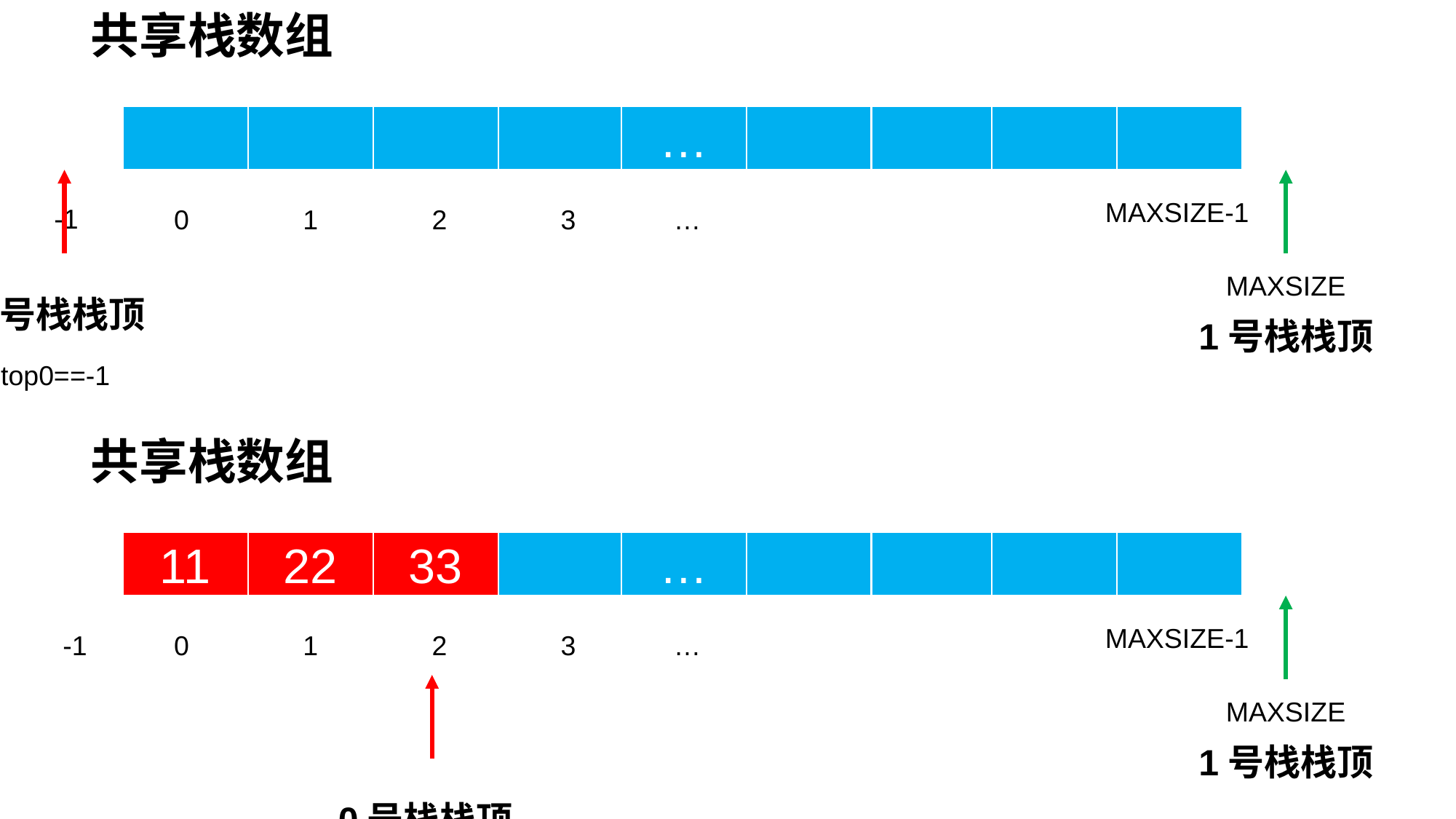

共享栈数组

…

①0号栈栈空
MAXSIZE-1
-1
0
1
2
3
…
MAXSIZE
0号栈栈顶
1号栈栈顶
top0==-1
共享栈数组
11
22
33

…

②0号栈非空
MAXSIZE-1
-1
0
1
2
3
…
0号栈栈顶
MAXSIZE
1号栈栈顶
top0!=-1
共享栈数组

…

③1号栈栈空
-1
MAXSIZE-1
0
1
2
3
…
MAXSIZE
0号栈栈顶
1号栈栈顶
top1==MAXSIZE

…

333
222
111
④1号栈非空
1号栈栈顶
-1
0
1
2
3
…
MAXSIZE-1
MAXSIZE
0号栈栈顶
top1!=MAXSIZE